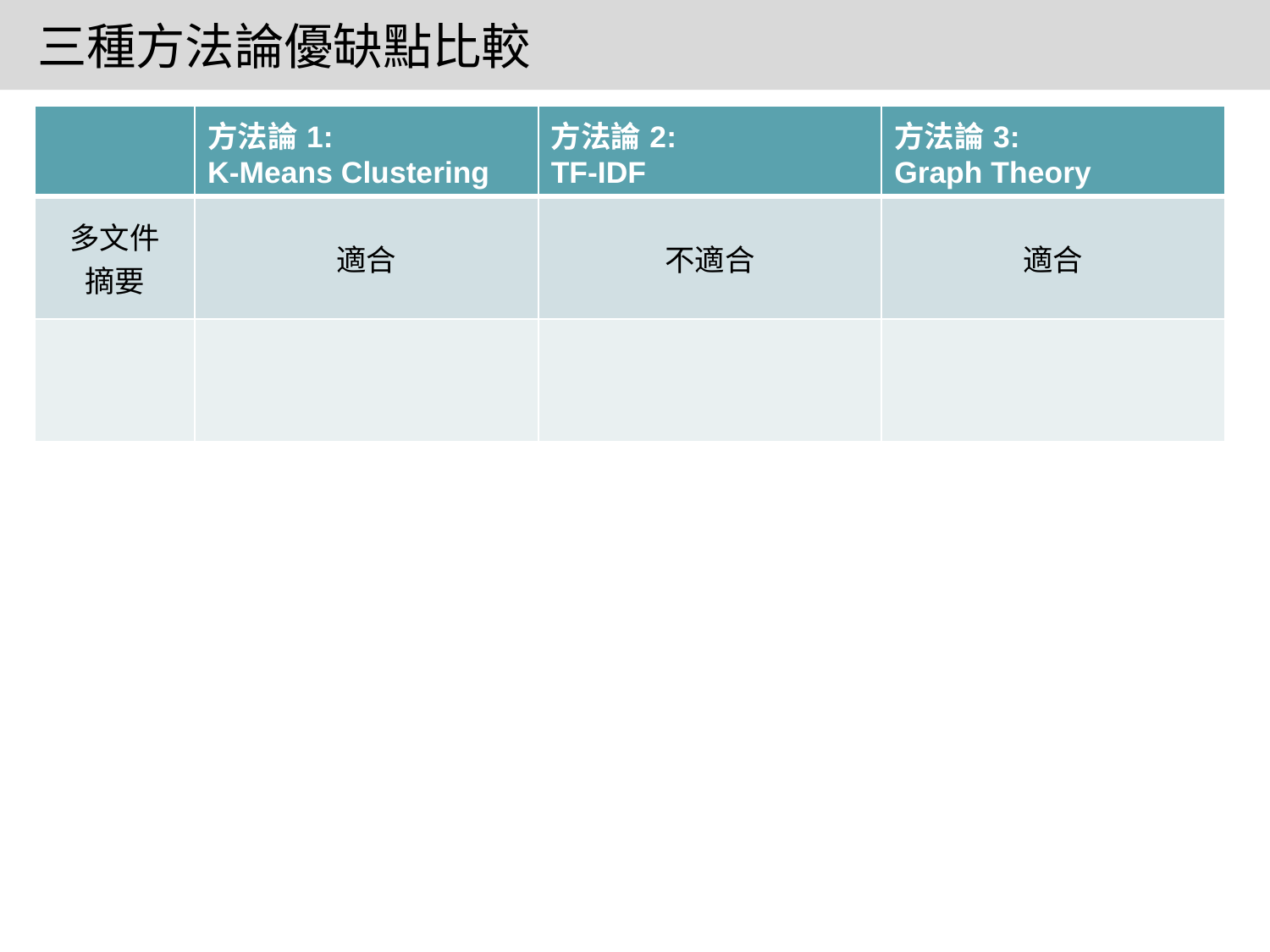

# 三種方法論優缺點比較
|  | 方法論1: K-Means Clustering | 方法論2: TF-IDF | 方法論3: Graph Theory |
| --- | --- | --- | --- |
| 多文件 摘要 | 適合 | 不適合 | 適合 |
|  |  |  |  |